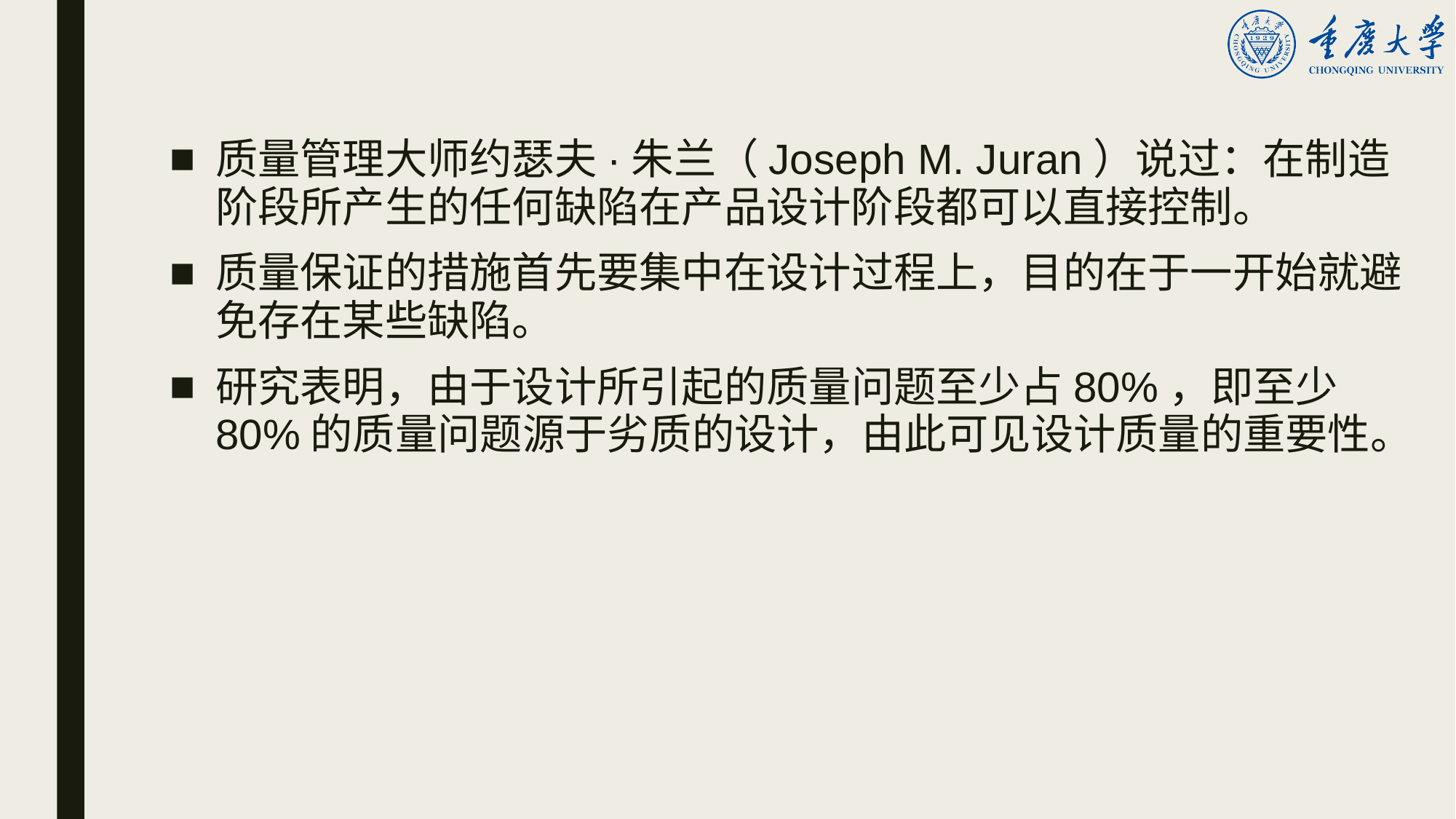

质量管理大师约瑟夫·朱兰（Joseph M. Juran）说过：在制造阶段所产生的任何缺陷在产品设计阶段都可以直接控制。
质量保证的措施首先要集中在设计过程上，目的在于一开始就避免存在某些缺陷。
研究表明，由于设计所引起的质量问题至少占80%，即至少80%的质量问题源于劣质的设计，由此可见设计质量的重要性。